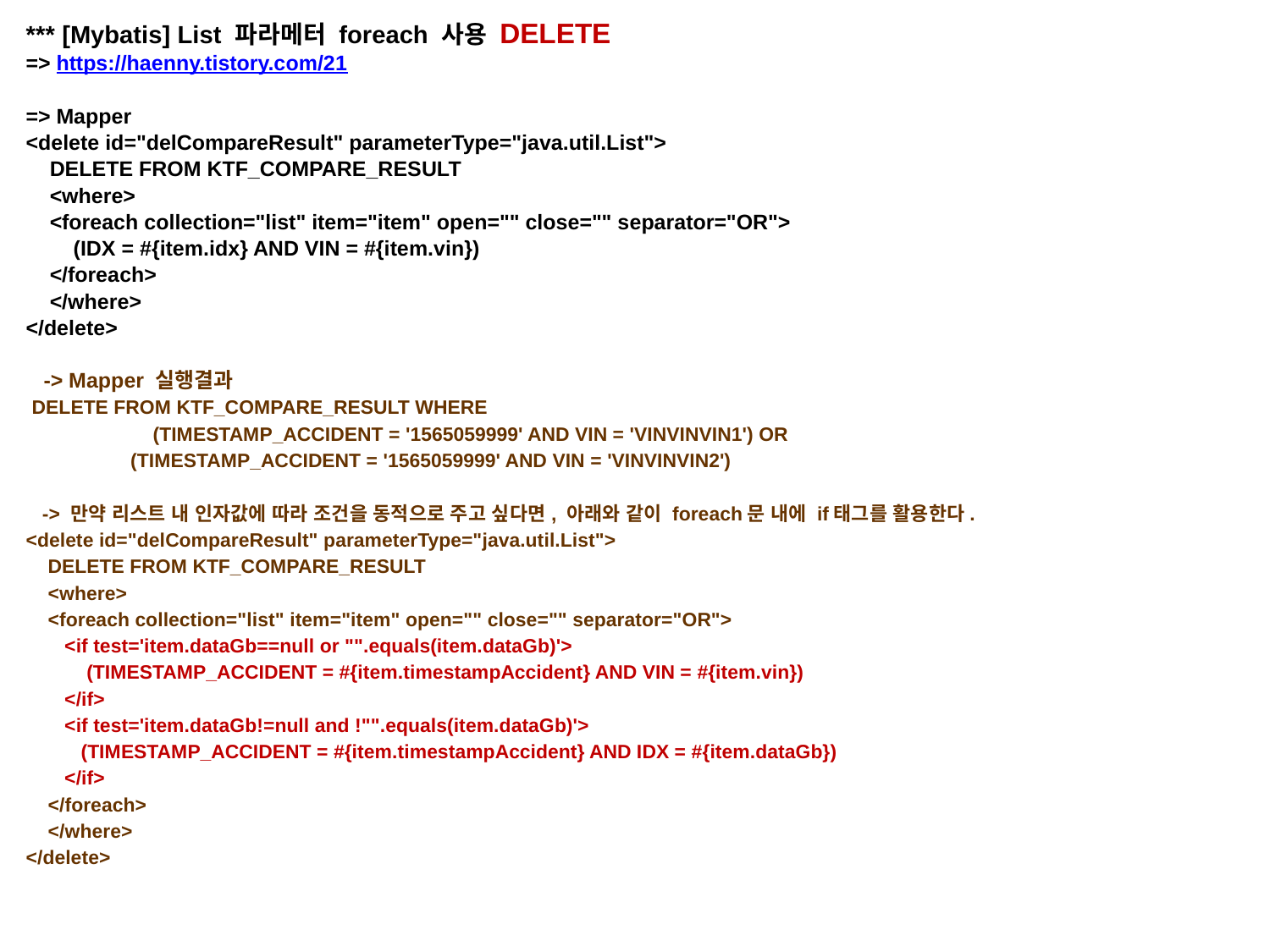

*** [Mybatis] List 파라메터 foreach 사용 DELETE
=> https://haenny.tistory.com/21

=> Mapper
<delete id="delCompareResult" parameterType="java.util.List">
    DELETE FROM KTF_COMPARE_RESULT
    <where>
    <foreach collection="list" item="item" open="" close="" separator="OR">
        (IDX = #{item.idx} AND VIN = #{item.vin})
    </foreach>
    </where>
</delete>
   -> Mapper 실행결과
 DELETE FROM KTF_COMPARE_RESULT WHERE
	(TIMESTAMP_ACCIDENT = '1565059999' AND VIN = 'VINVINVIN1') OR
                   (TIMESTAMP_ACCIDENT = '1565059999' AND VIN = 'VINVINVIN2')
   -> 만약 리스트 내 인자값에 따라 조건을 동적으로 주고 싶다면, 아래와 같이 foreach문 내에 if태그를 활용한다.
<delete id="delCompareResult" parameterType="java.util.List">
    DELETE FROM KTF_COMPARE_RESULT
    <where>
    <foreach collection="list" item="item" open="" close="" separator="OR">
       <if test='item.dataGb==null or "".equals(item.dataGb)'>
           (TIMESTAMP_ACCIDENT = #{item.timestampAccident} AND VIN = #{item.vin})
       </if>
       <if test='item.dataGb!=null and !"".equals(item.dataGb)'>
          (TIMESTAMP_ACCIDENT = #{item.timestampAccident} AND IDX = #{item.dataGb})
       </if>
    </foreach>
    </where>
</delete>